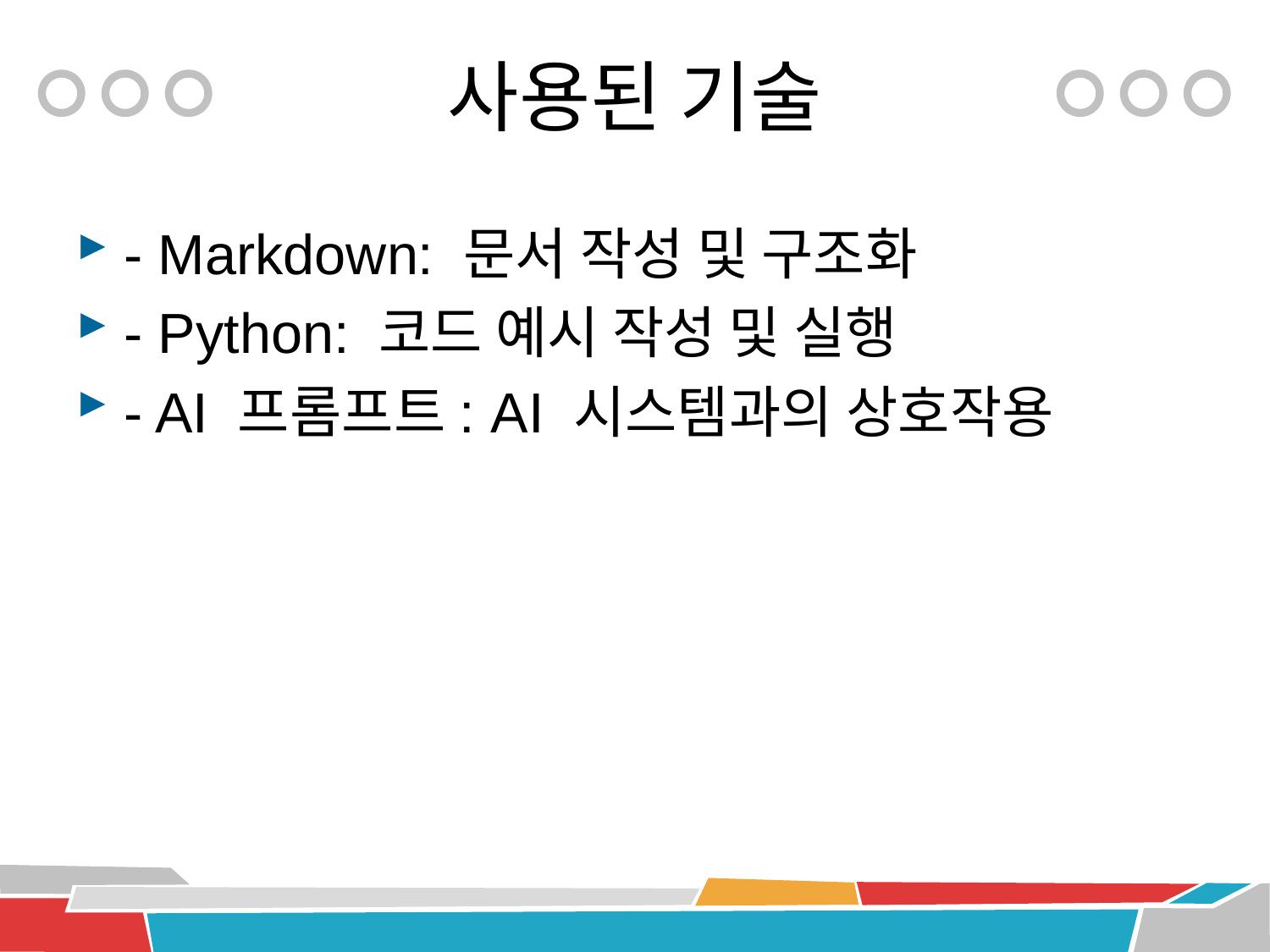

# 사용된 기술
- Markdown: 문서 작성 및 구조화
- Python: 코드 예시 작성 및 실행
- AI 프롬프트: AI 시스템과의 상호작용